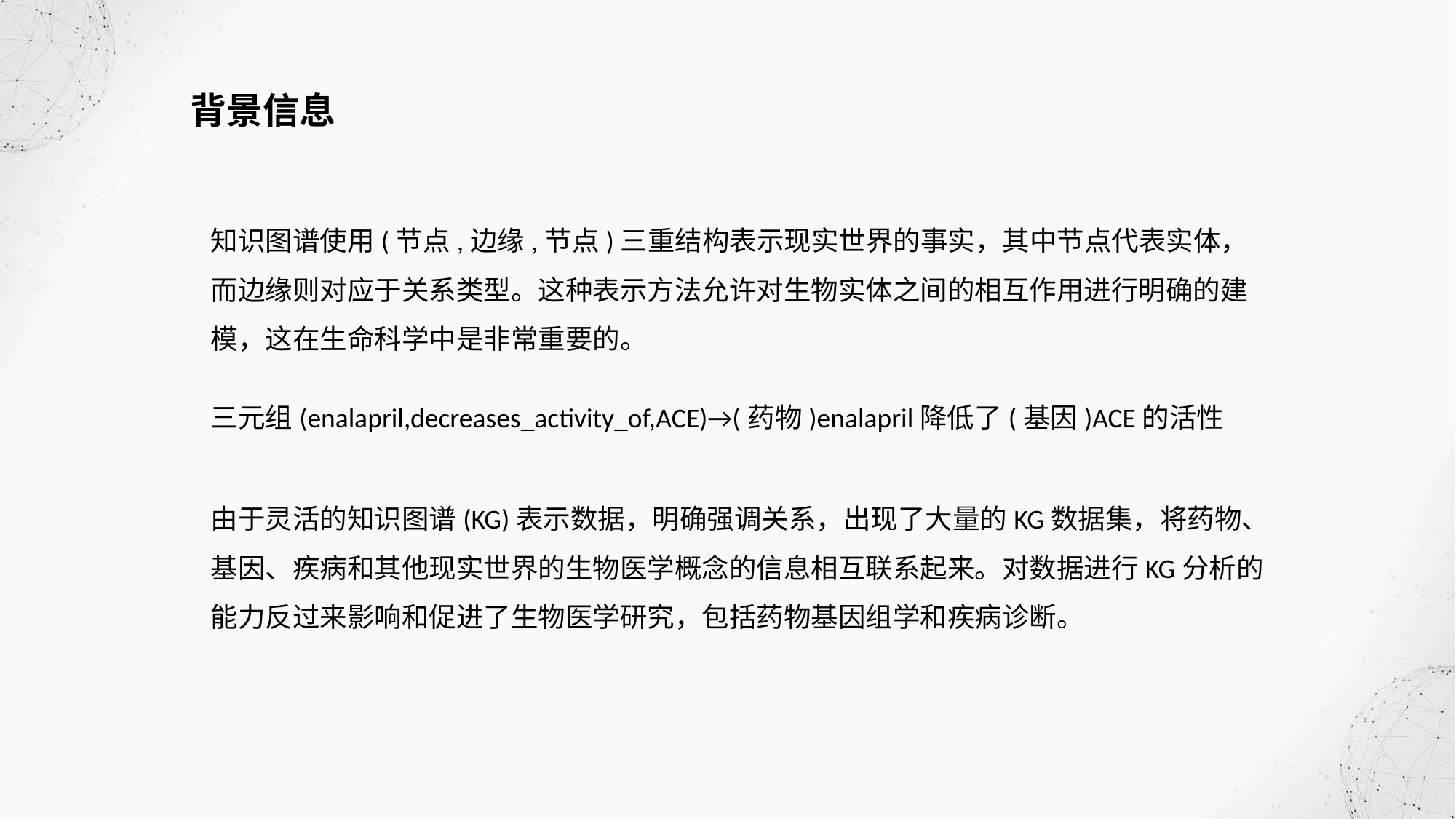

背景信息
知识图谱使用(节点,边缘,节点)三重结构表示现实世界的事实，其中节点代表实体，而边缘则对应于关系类型。这种表示方法允许对生物实体之间的相互作用进行明确的建模，这在生命科学中是非常重要的。

三元组(enalapril,decreases_activity_of,ACE)→(药物)enalapril降低了(基因)ACE的活性
由于灵活的知识图谱(KG)表示数据，明确强调关系，出现了大量的KG数据集，将药物、基因、疾病和其他现实世界的生物医学概念的信息相互联系起来。对数据进行KG分析的能力反过来影响和促进了生物医学研究，包括药物基因组学和疾病诊断。